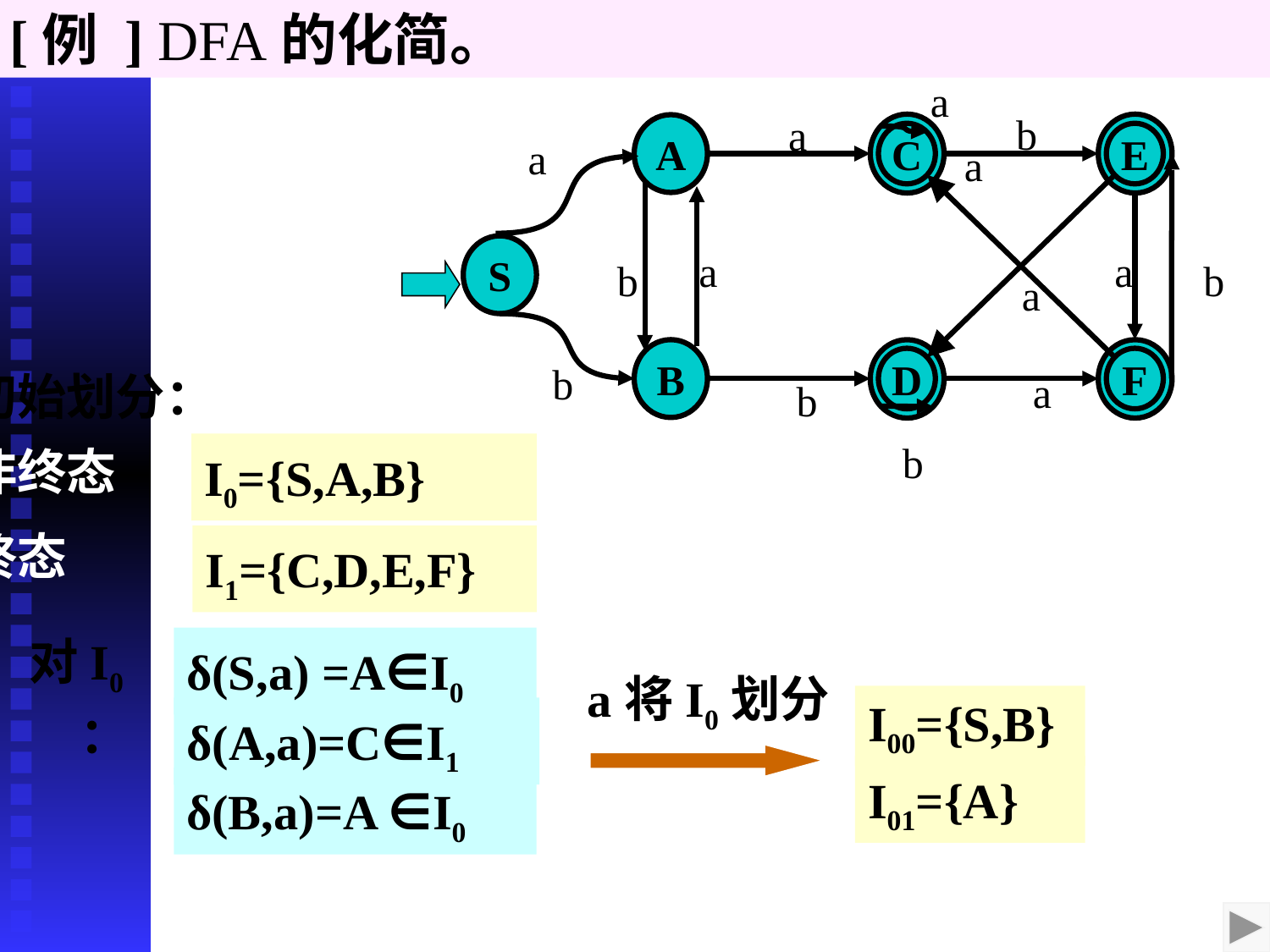

[例 ] DFA的化简。
a
b
a
A

C

E
a
S
a
a
b
b
B

D

F
b
a
b
b
a

a
初始划分：
非终态
终态
I0={S,A,B}
I1={C,D,E,F}
对I0 ：
δ(S,a) =A∈I0
a将I0划分

I00={S,B}
δ(A,a)=C∈I1
I01={A}
δ(B,a)=A ∈I0

对I0